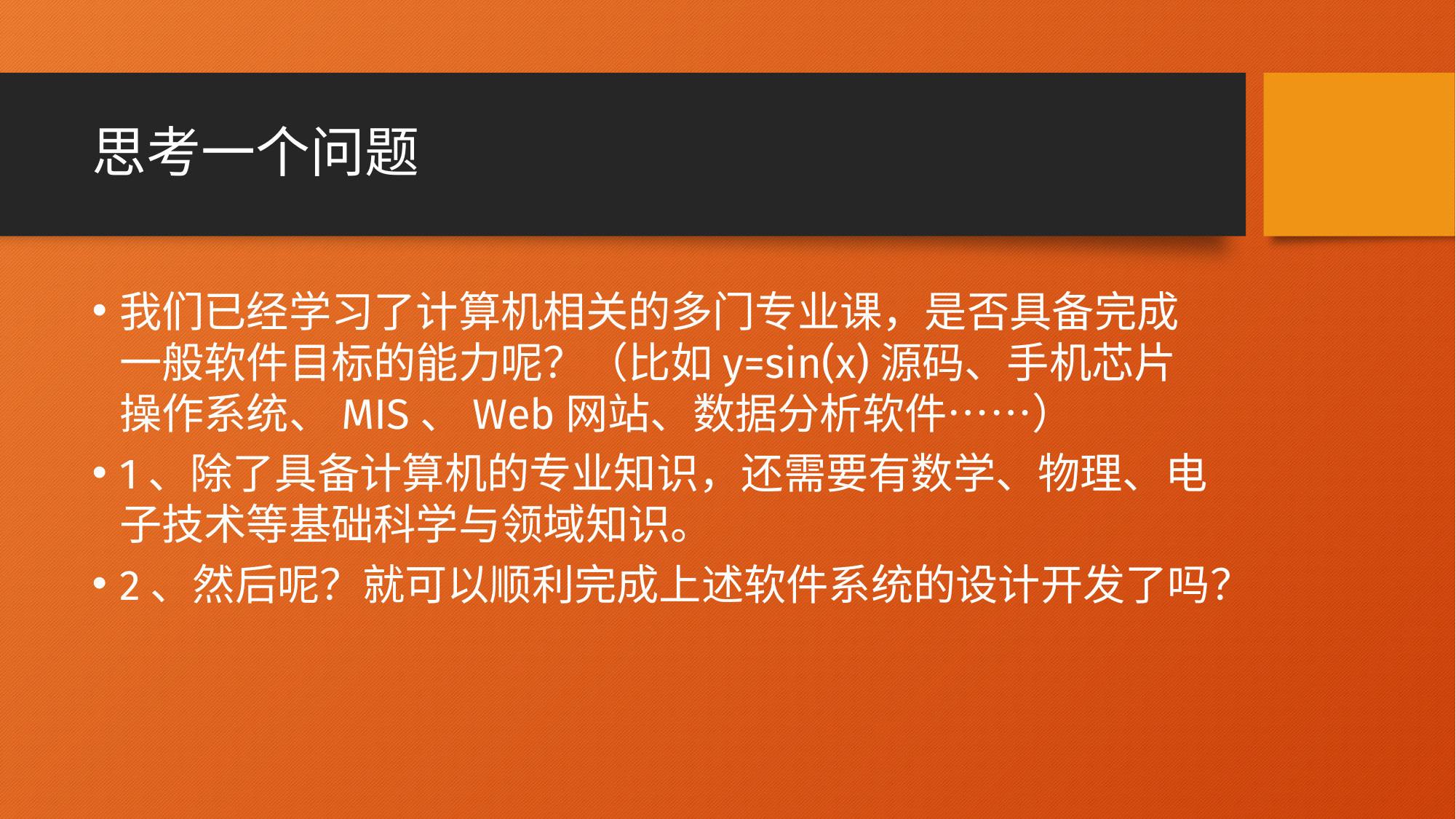

# 思考一个问题
我们已经学习了计算机相关的多门专业课，是否具备完成一般软件目标的能力呢？（比如y=sin(x)源码、手机芯片操作系统、MIS、Web网站、数据分析软件……）
1、除了具备计算机的专业知识，还需要有数学、物理、电子技术等基础科学与领域知识。
2、然后呢？就可以顺利完成上述软件系统的设计开发了吗？